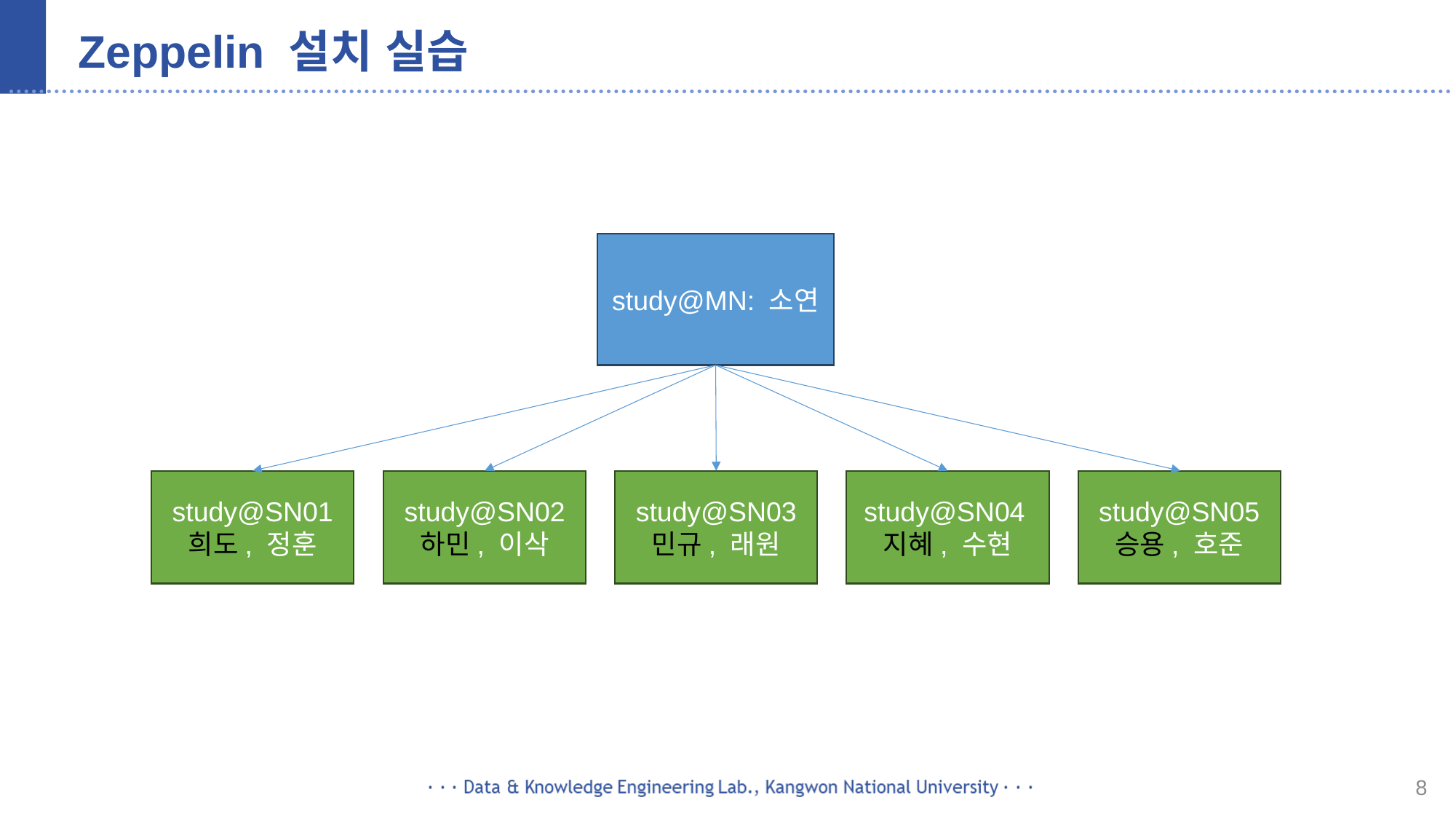

# Zeppelin 설치 실습
study@MN: 소연
study@SN01 희도, 정훈
study@SN04지혜, 수현
study@SN05 승용, 호준
study@SN02 하민, 이삭
study@SN03 민규, 래원
8